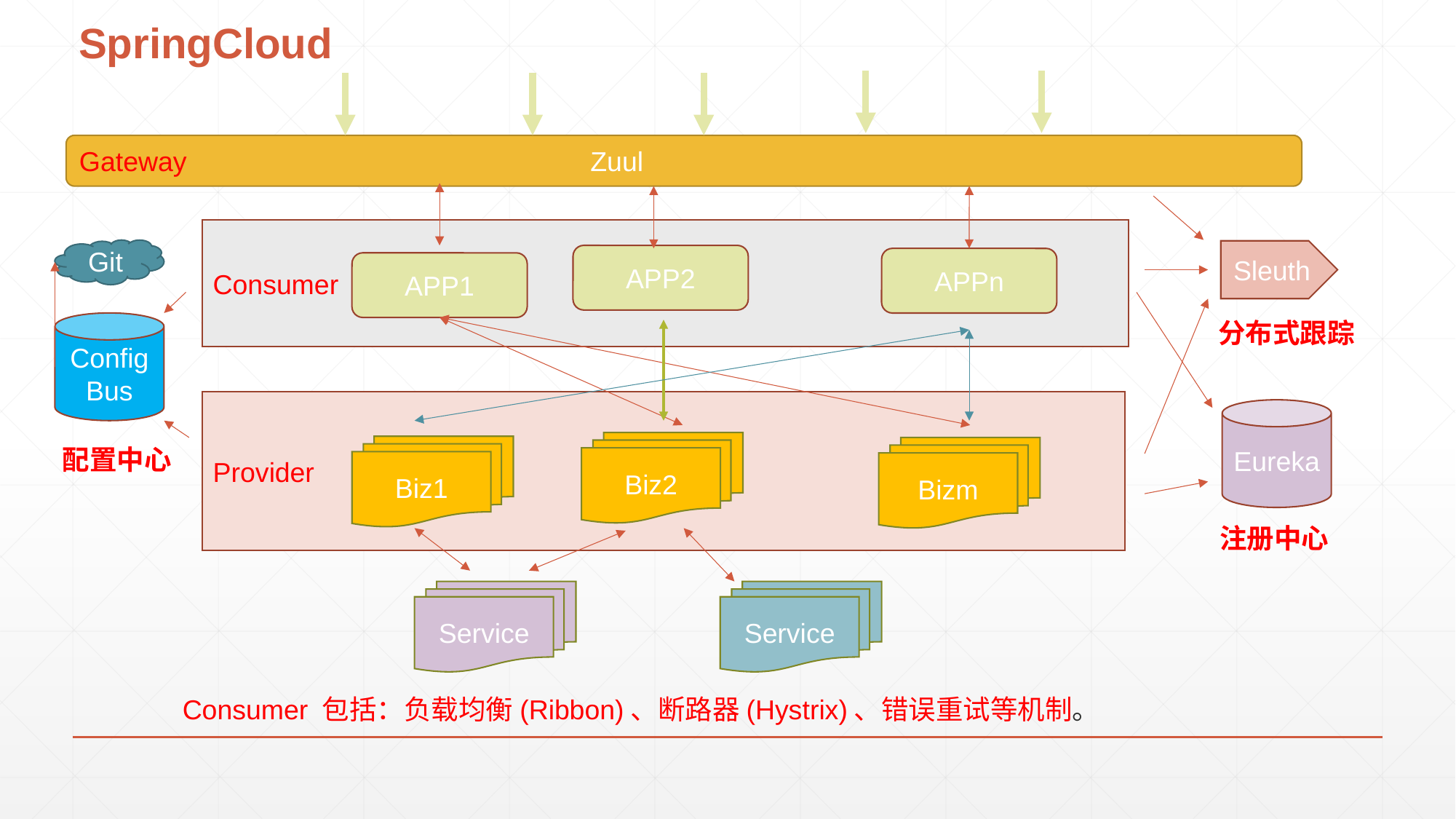

SpringCloud
Gateway                                                     Zuul
Consumer
Git
Sleuth
APP2
APPn
APP1
分布式跟踪
Config
Bus
Provider
Eureka
Biz2
Biz1
配置中心
Bizm
注册中心
Service
Service
Consumer 包括：负载均衡(Ribbon)、断路器(Hystrix)、错误重试等机制。